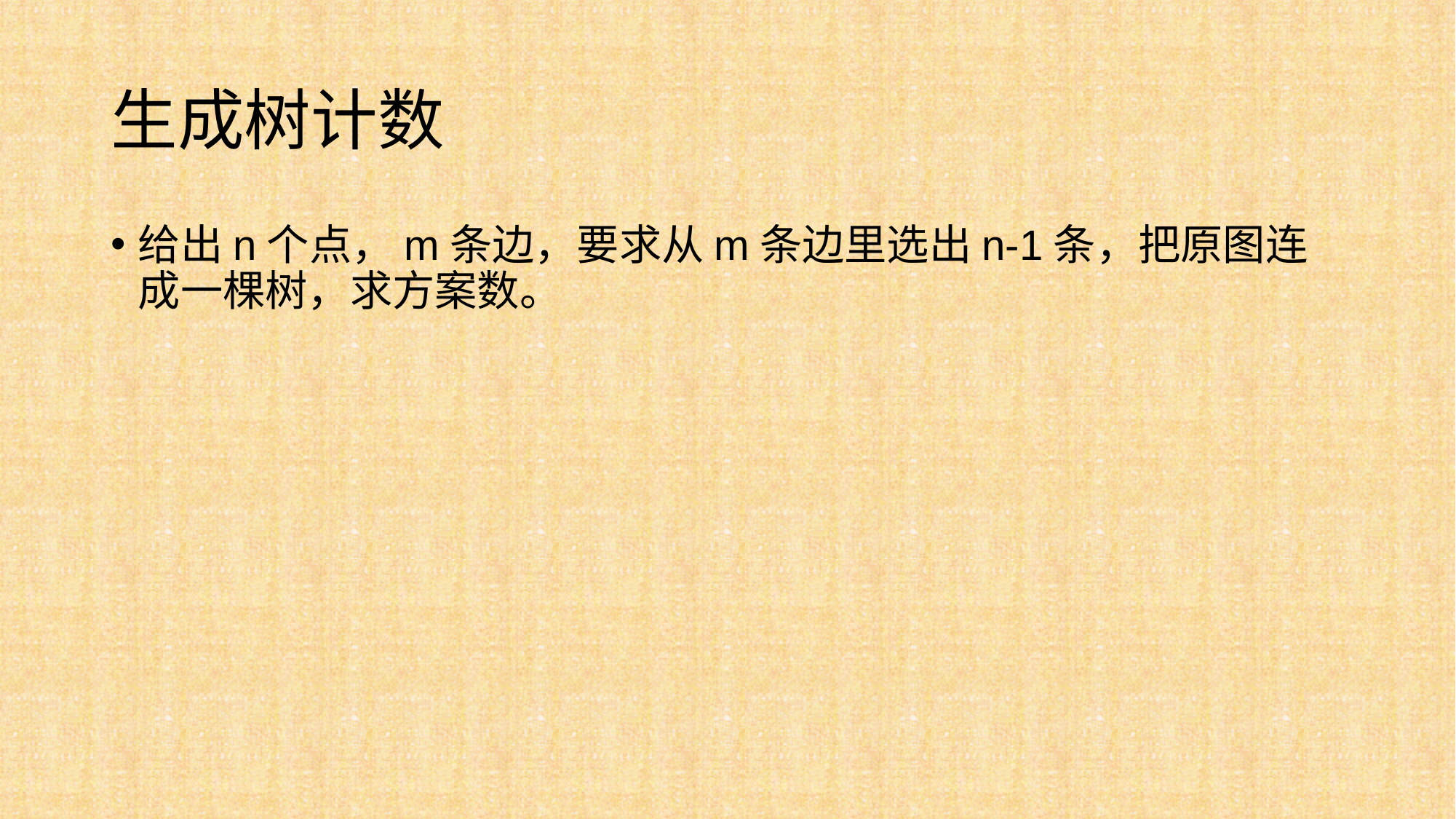

# 生成树计数
给出n个点，m条边，要求从m条边里选出n-1条，把原图连成一棵树，求方案数。